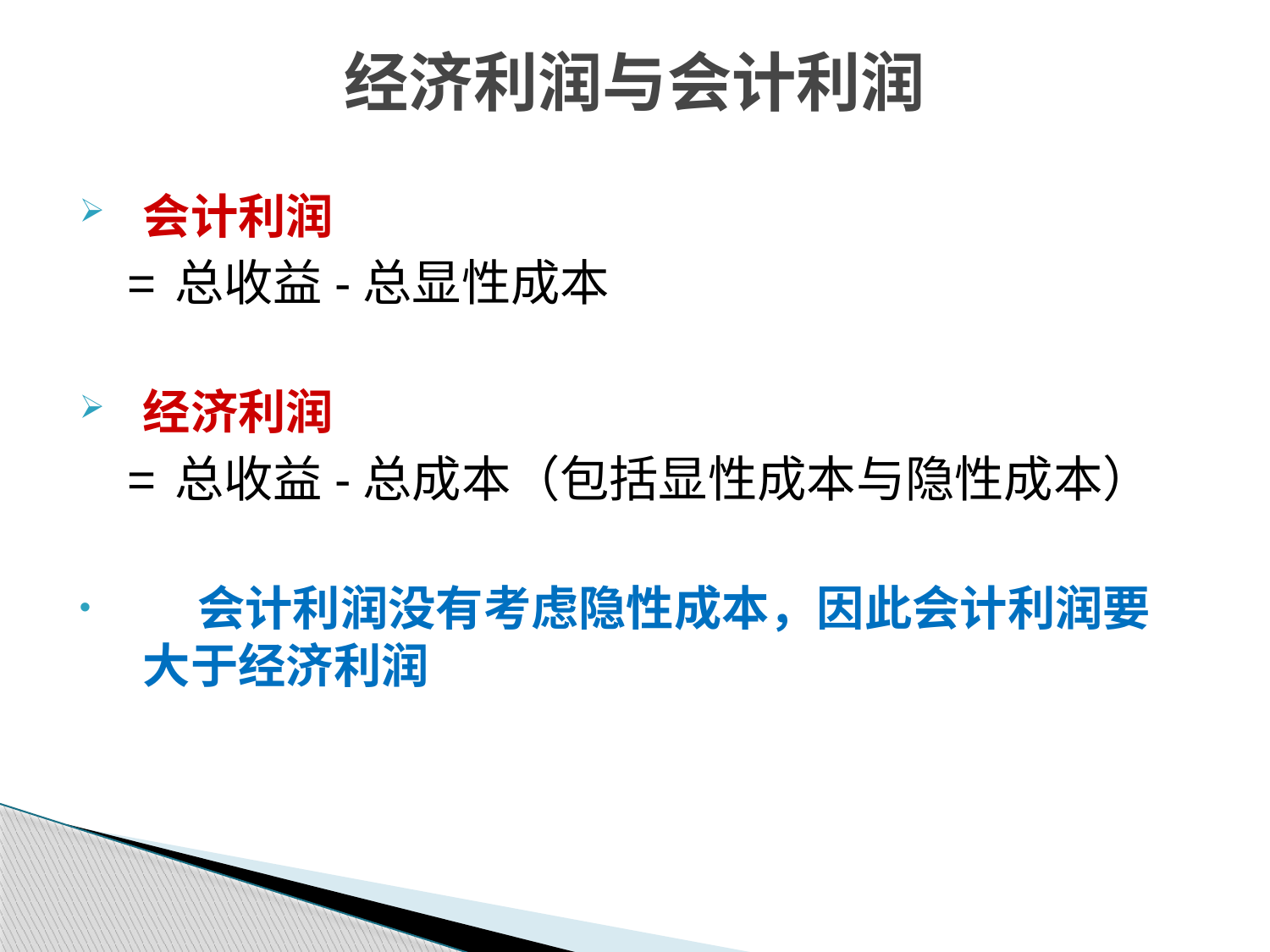

经济利润与会计利润
会计利润
=	总收益-总显性成本

经济利润
=	总收益-总成本（包括显性成本与隐性成本）

    会计利润没有考虑隐性成本，因此会计利润要大于经济利润